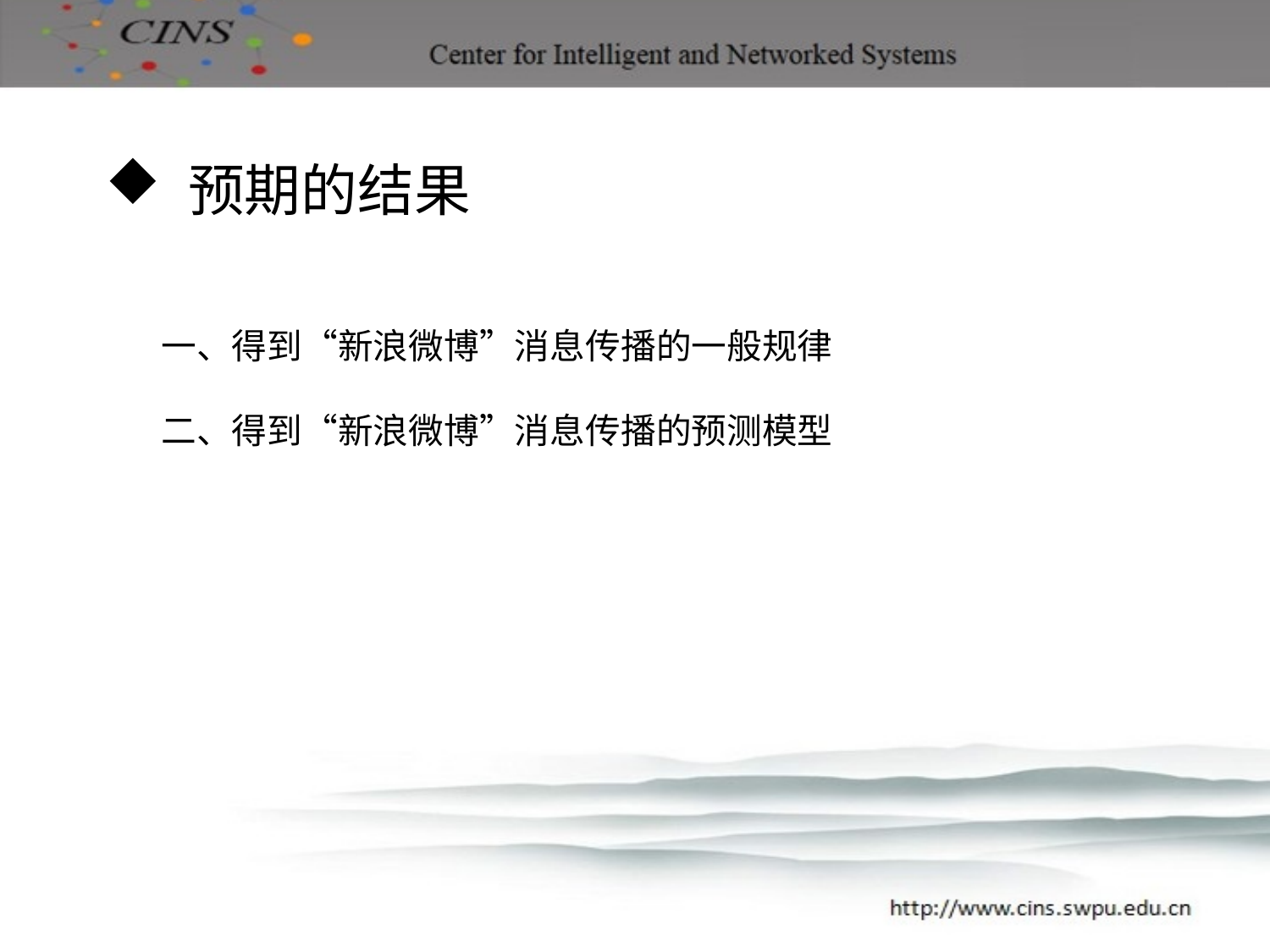

预期的结果
一、得到“新浪微博”消息传播的一般规律

二、得到“新浪微博”消息传播的预测模型